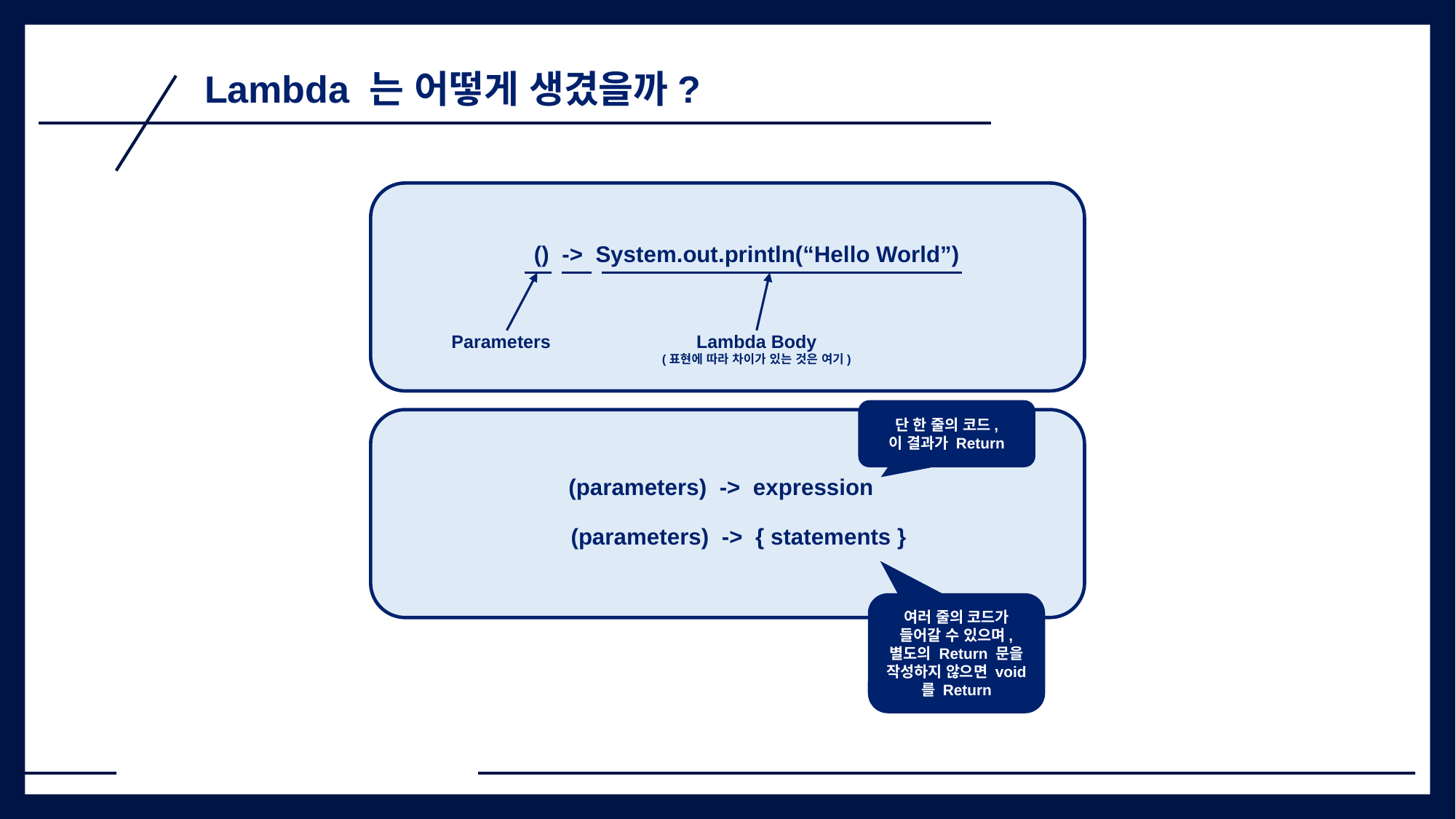

Lambda 는 어떻게 생겼을까?

()  ->  System.out.println(“Hello World”)
Parameters
Lambda Body
(표현에 따라 차이가 있는 것은 여기)
단 한 줄의 코드,
이 결과가 Return

(parameters)  ->  expression
(parameters)  ->  { statements }
여러 줄의 코드가 들어갈 수 있으며,
별도의 Return 문을
작성하지 않으면 void 를 Return